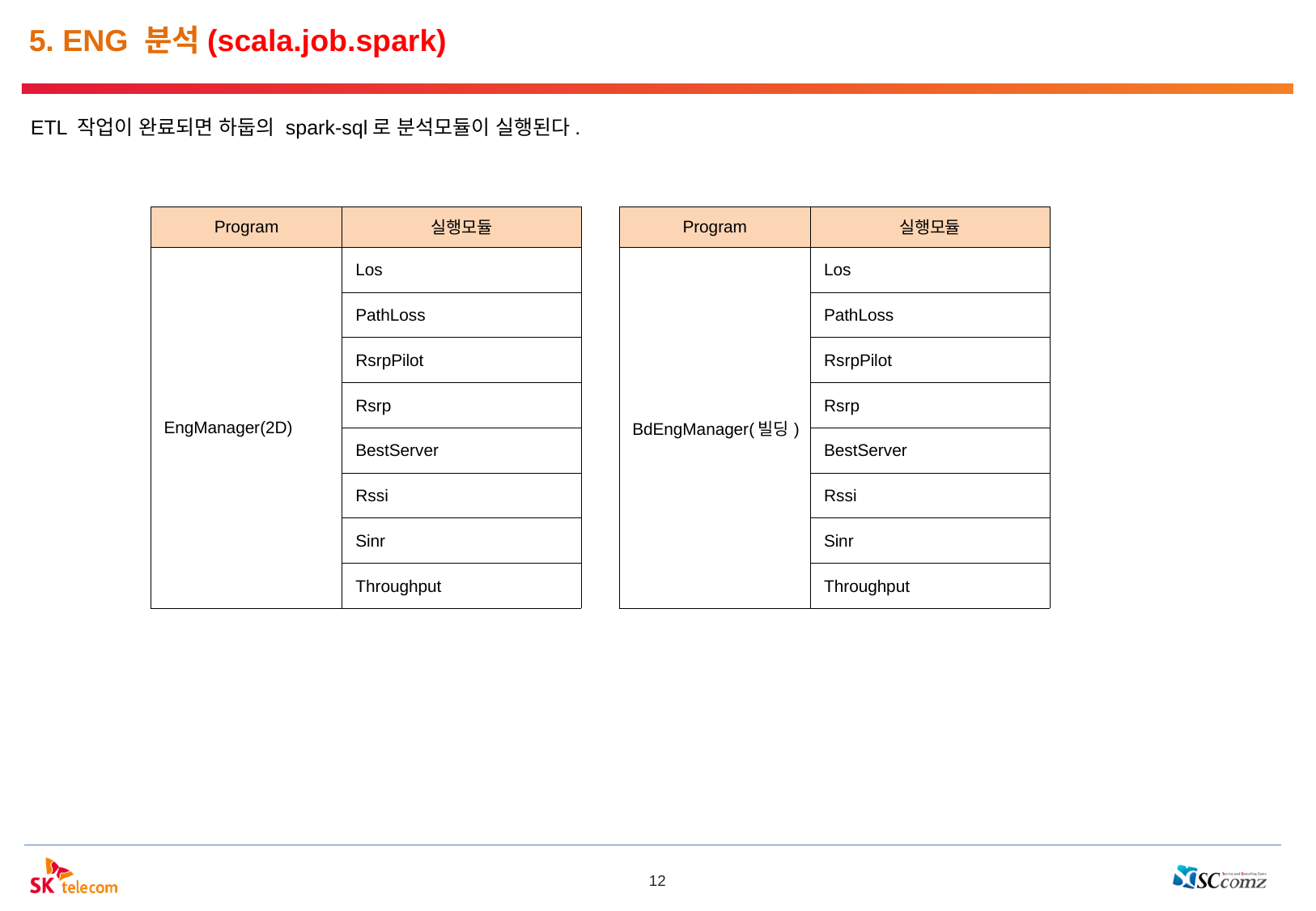

5. ENG 분석(scala.job.spark)
ETL 작업이 완료되면 하둡의 spark-sql로 분석모듈이 실행된다.
| Program | 실행모듈 |
| --- | --- |
| EngManager(2D) | Los |
|  | PathLoss |
|  | RsrpPilot |
|  | Rsrp |
|  | BestServer |
|  | Rssi |
|  | Sinr |
|  | Throughput |
| Program | 실행모듈 |
| --- | --- |
| BdEngManager(빌딩) | Los |
|  | PathLoss |
|  | RsrpPilot |
|  | Rsrp |
|  | BestServer |
|  | Rssi |
|  | Sinr |
|  | Throughput |